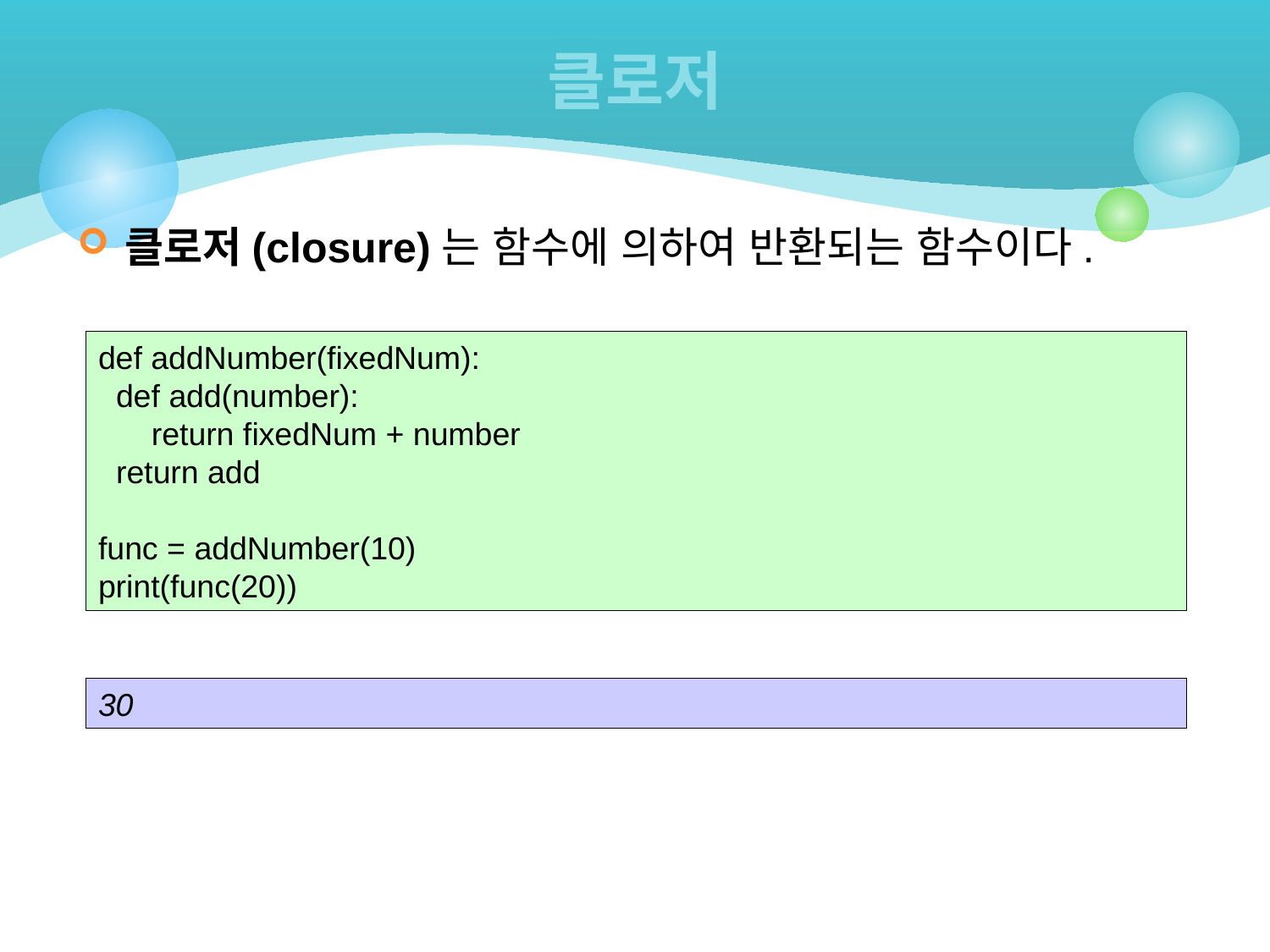

# 클로저
클로저(closure)는 함수에 의하여 반환되는 함수이다.

def addNumber(fixedNum):
  def add(number):
      return fixedNum + number
  return add

func = addNumber(10)
print(func(20))
30